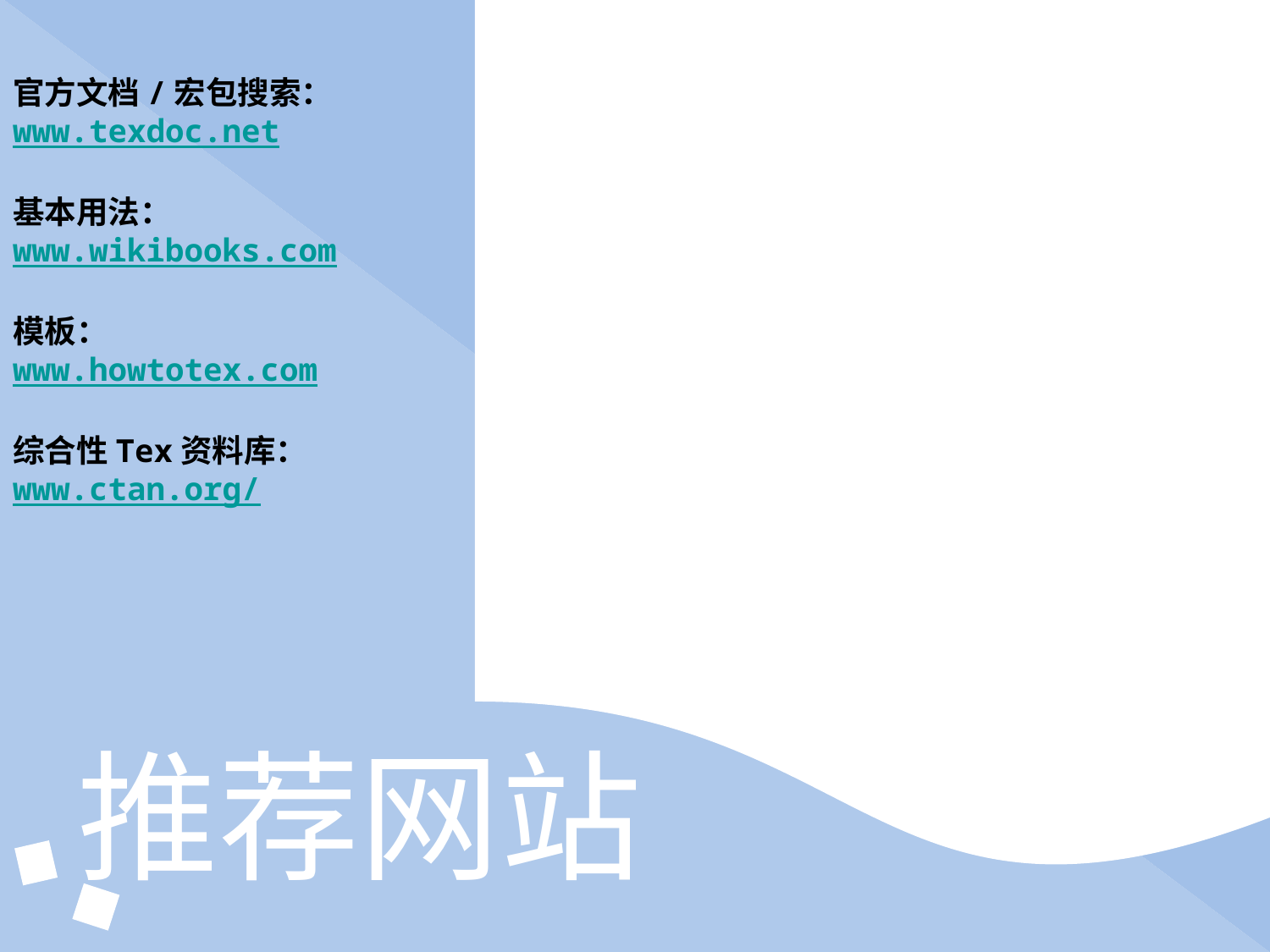

官方文档/宏包搜索：
www.texdoc.net

基本用法：
www.wikibooks.com

模板：
www.howtotex.com

综合性Tex资料库：
www.ctan.org/

推荐网站